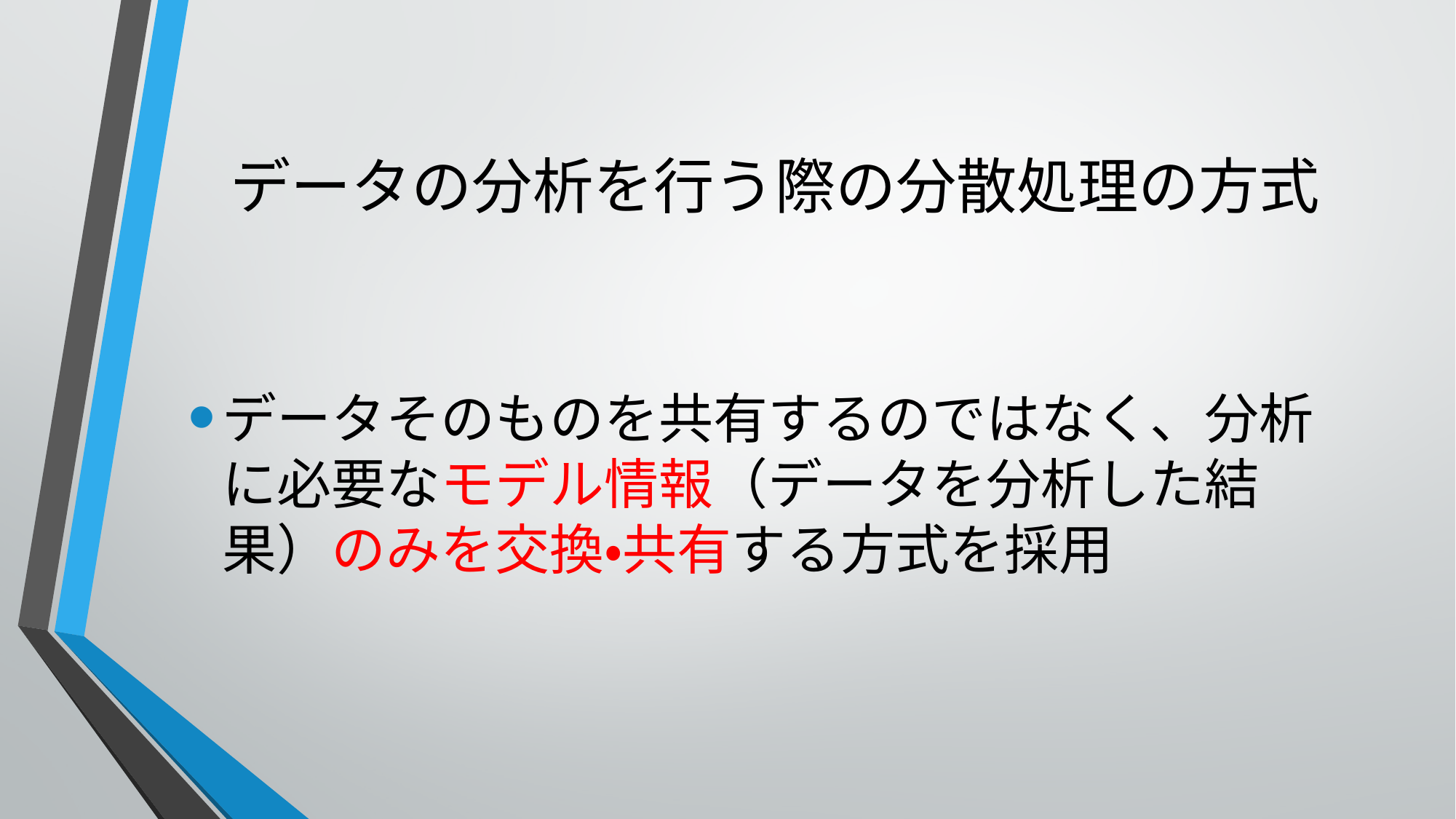

# データの分析を行う際の分散処理の方式
データそのものを共有するのではなく、分析に必要なモデル情報（データを分析した結果）のみを交換・共有する方式を採用